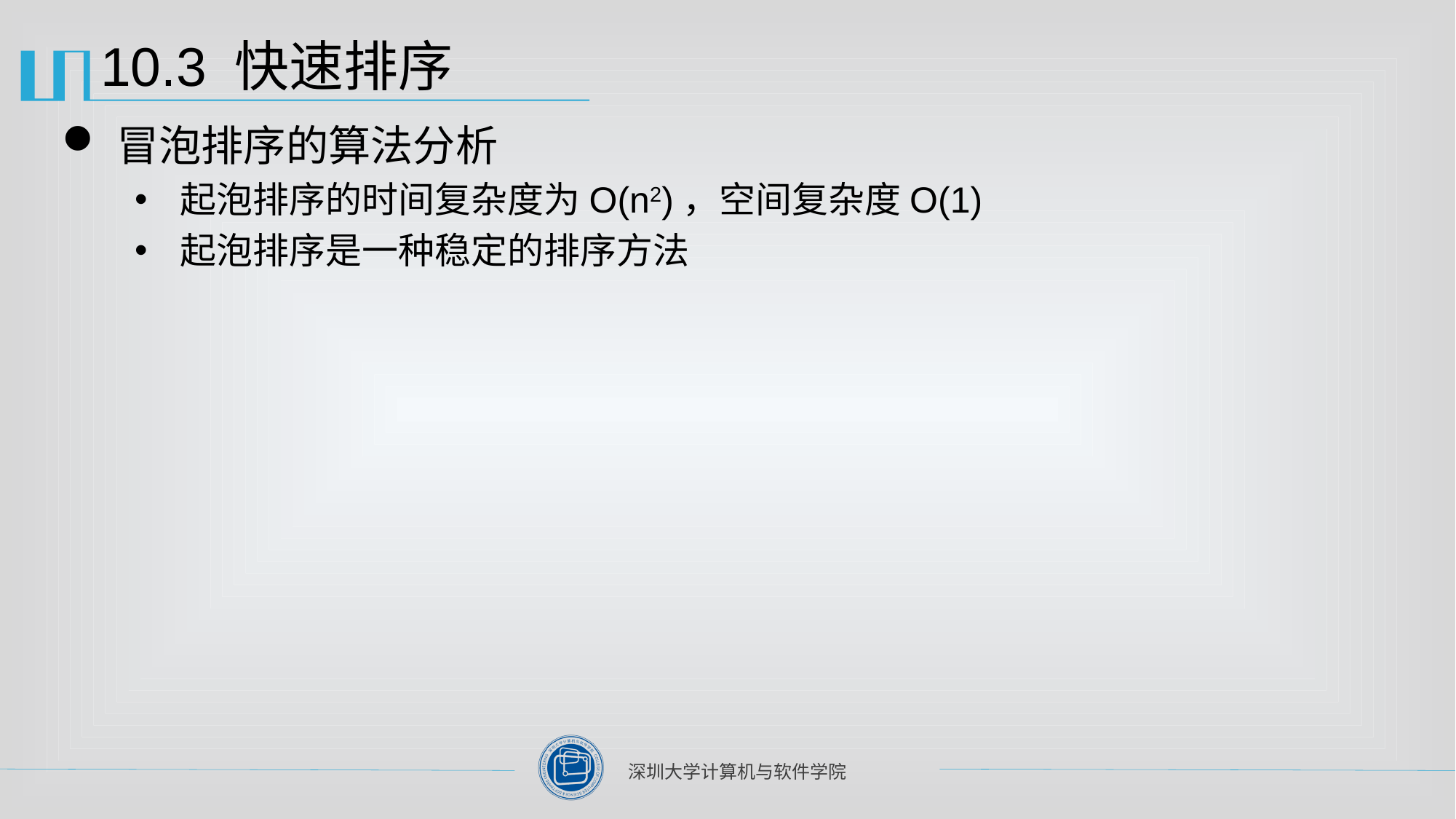

# 10.3 快速排序
冒泡排序的算法分析
起泡排序的时间复杂度为O(n2)，空间复杂度O(1)
起泡排序是一种稳定的排序方法

32